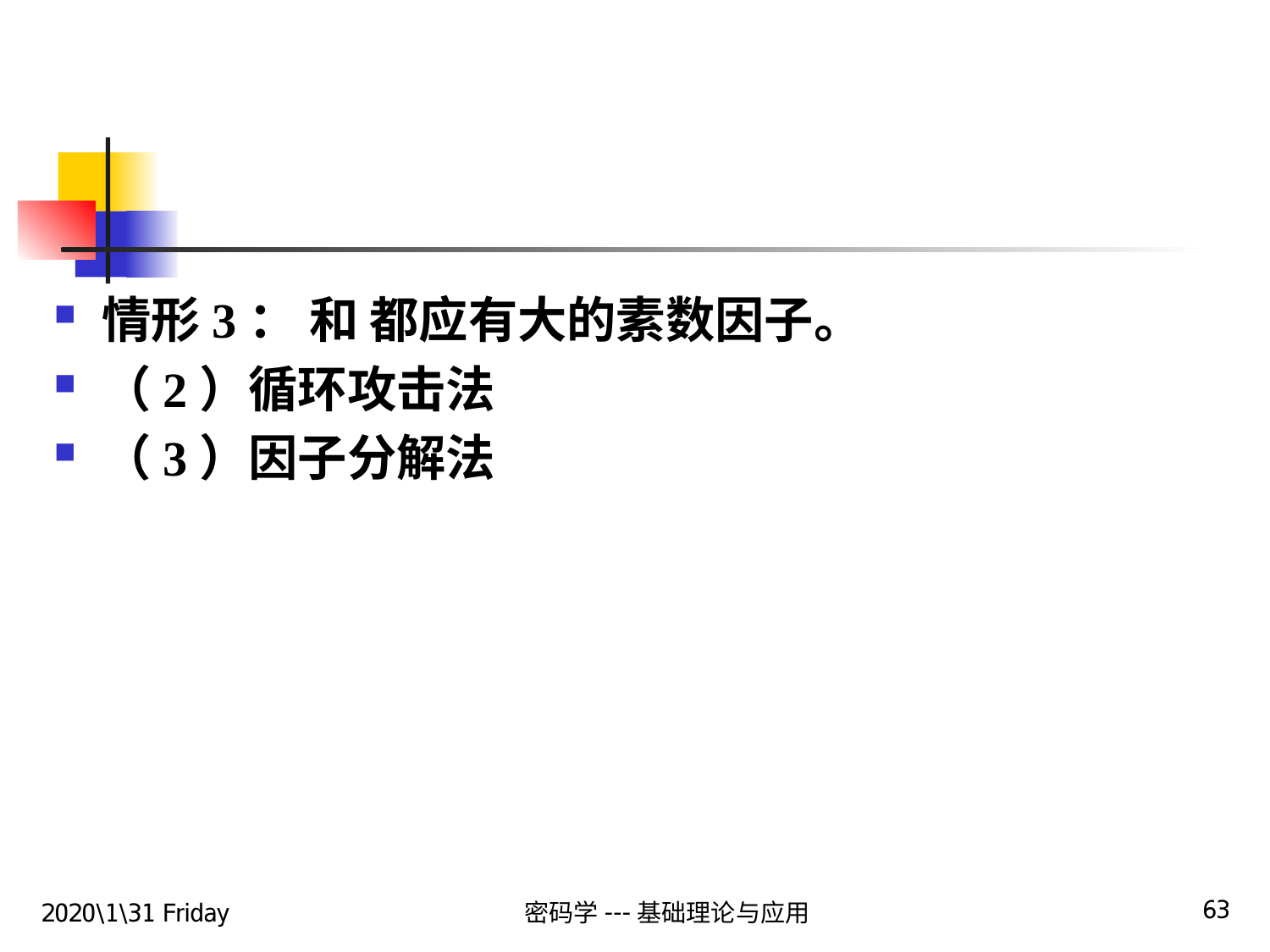

情形3： 和 都应有大的素数因子。
（2）循环攻击法
（3）因子分解法

63
2020\1\31 Friday
密码学---基础理论与应用